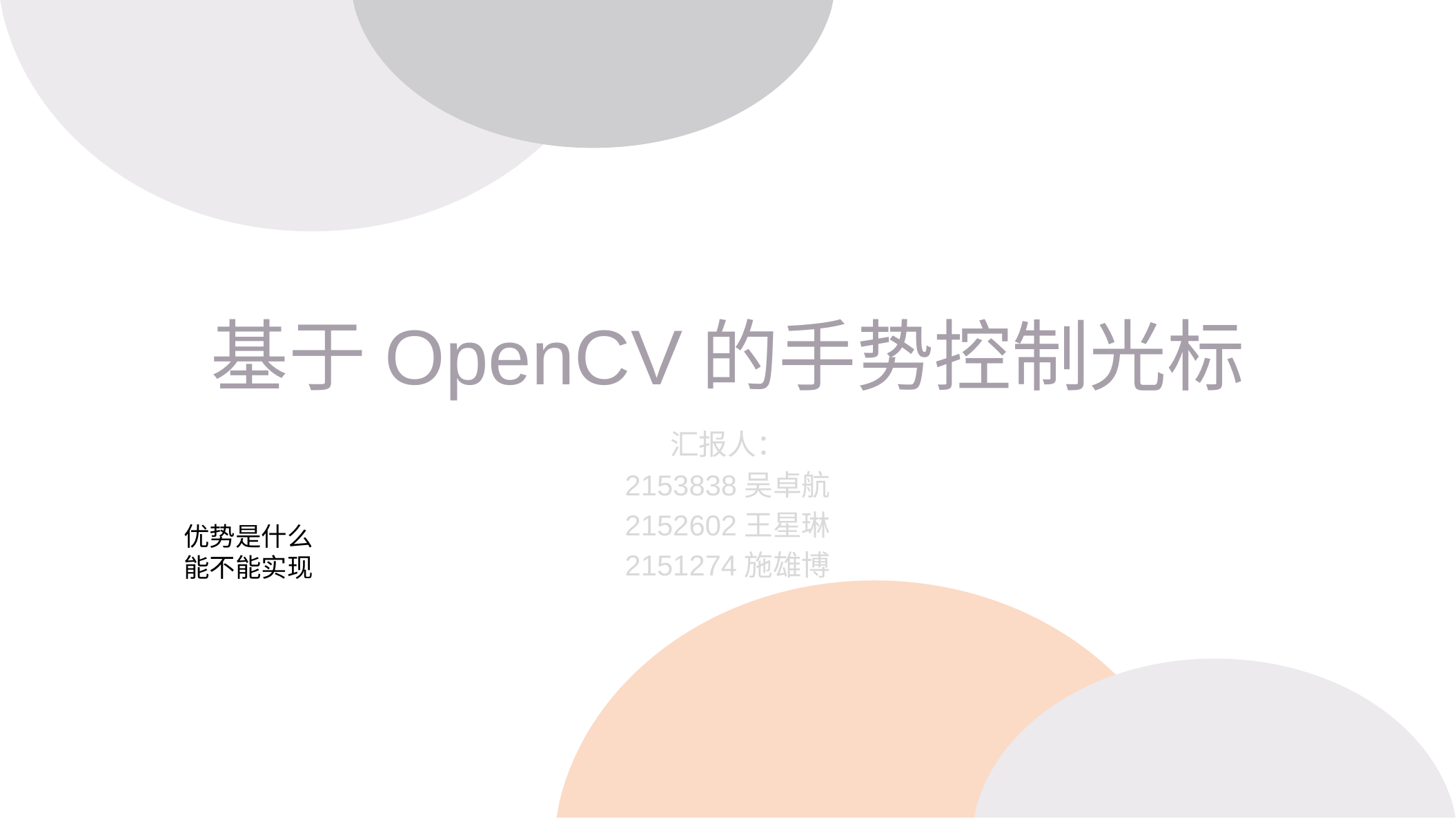

基于OpenCV的手势控制光标
汇报人：
2153838吴卓航
2152602王星琳
2151274施雄博
优势是什么
能不能实现